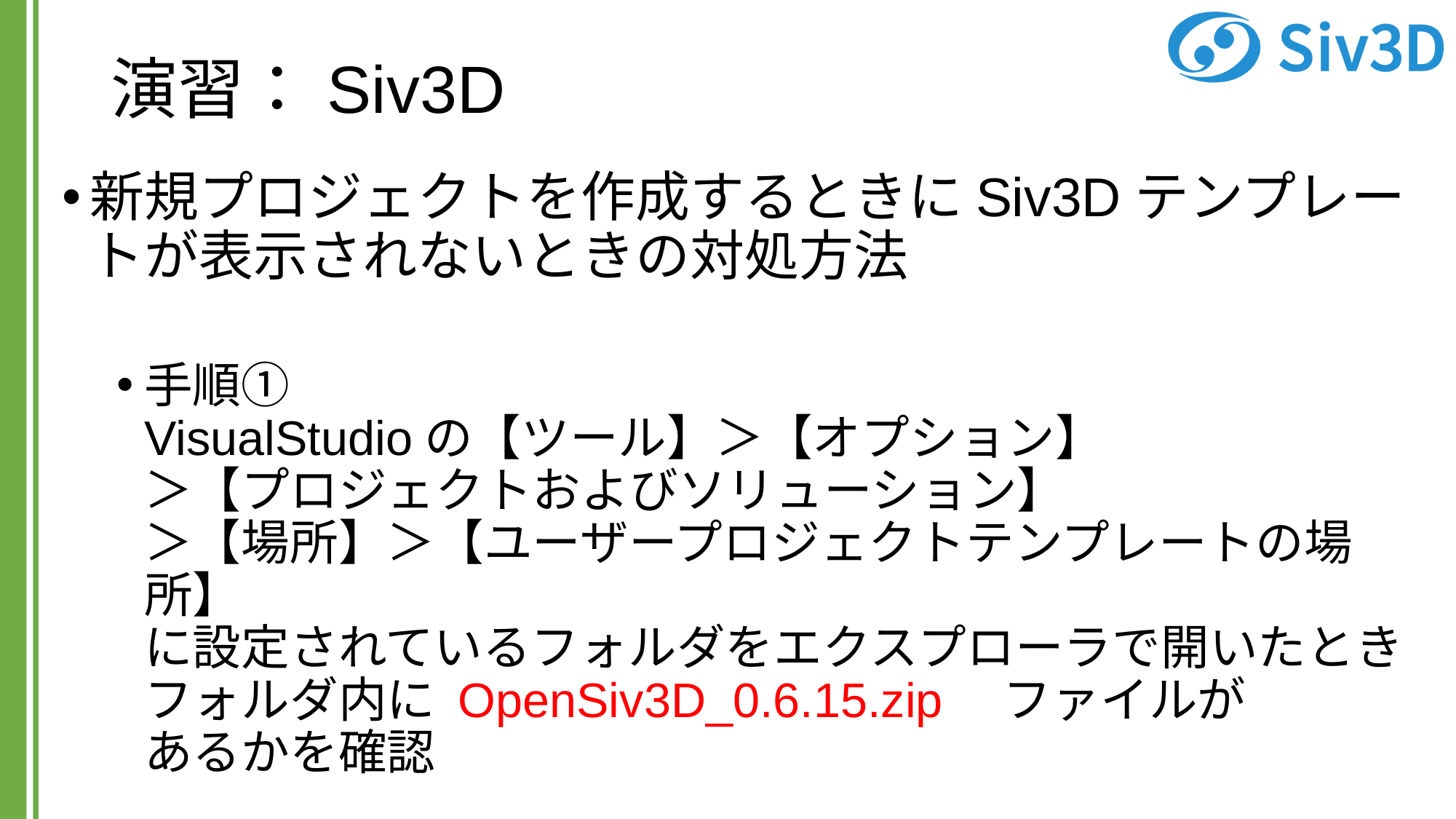

# 演習：Siv3D
新規プロジェクトを作成するときにSiv3Dテンプレートが表示されないときの対処方法
手順①
VisualStudioの【ツール】＞【オプション】
＞【プロジェクトおよびソリューション】
＞【場所】＞【ユーザープロジェクトテンプレートの場所】
に設定されているフォルダをエクスプローラで開いたとき
フォルダ内に OpenSiv3D_0.6.15.zip　ファイルが
あるかを確認